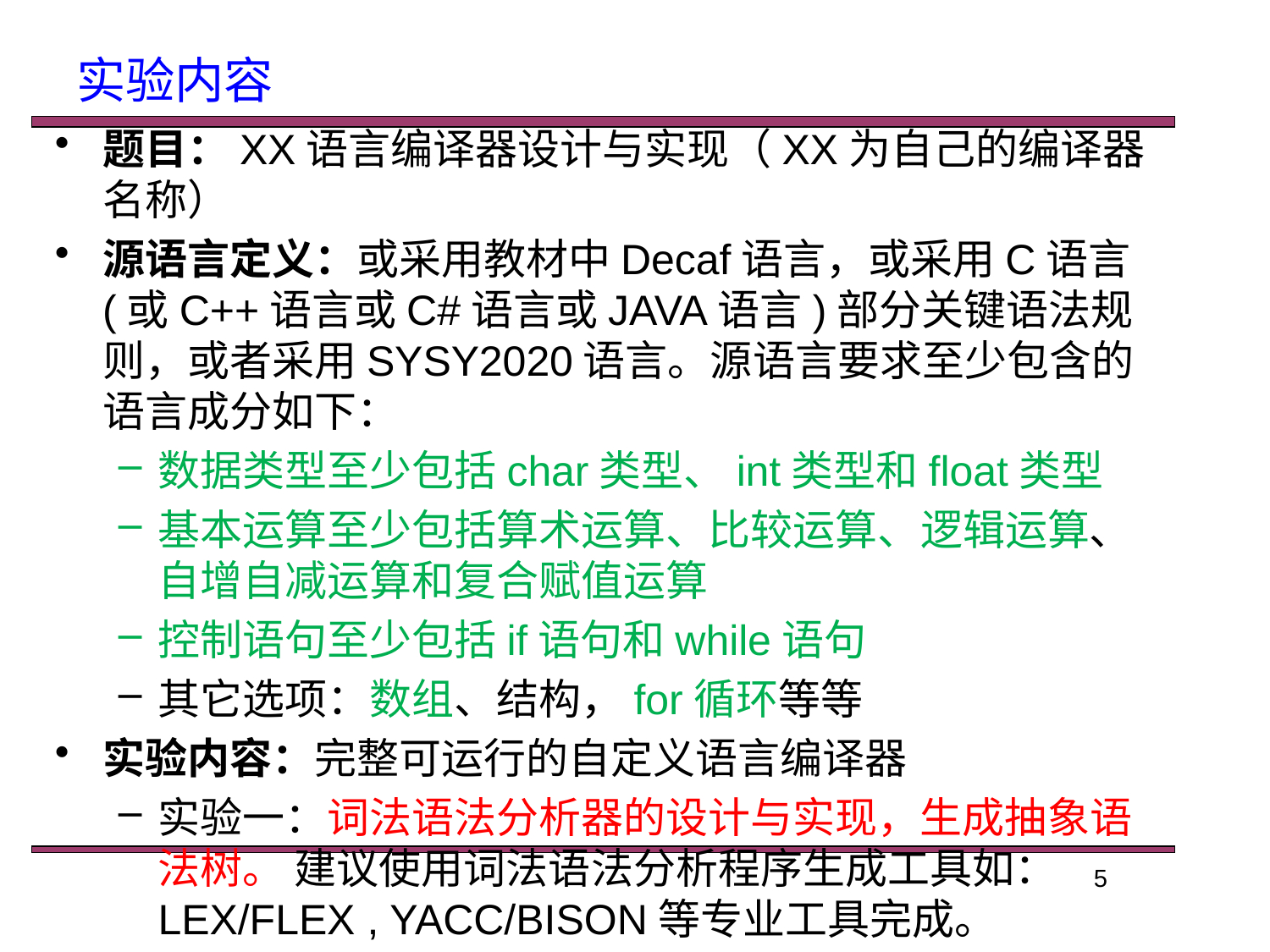

实验内容
题目：XX语言编译器设计与实现（XX为自己的编译器名称）
源语言定义：或采用教材中Decaf语言，或采用C语言(或C++语言或C#语言或JAVA语言)部分关键语法规则，或者采用SYSY2020语言。源语言要求至少包含的语言成分如下：
数据类型至少包括char类型、int类型和float类型
基本运算至少包括算术运算、比较运算、逻辑运算、自增自减运算和复合赋值运算
控制语句至少包括if语句和while语句
其它选项：数组、结构，for循环等等
实验内容：完整可运行的自定义语言编译器
实验一：词法语法分析器的设计与实现，生成抽象语法树。 建议使用词法语法分析程序生成工具如：LEX/FLEX , YACC/BISON等专业工具完成。
5